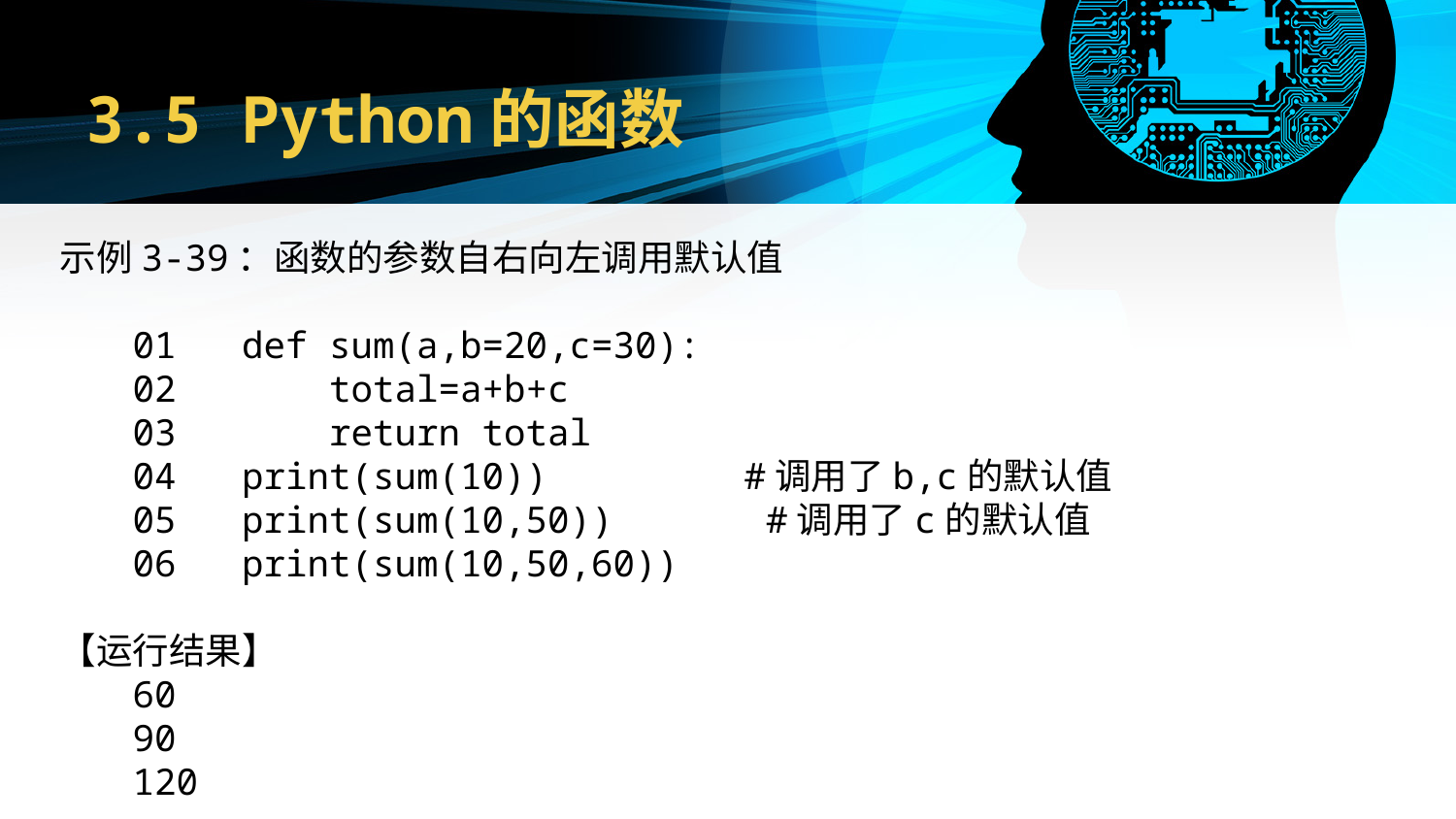

# 3.5 Python的函数
示例3-39：函数的参数自右向左调用默认值

01   def sum(a,b=20,c=30):
02       total=a+b+c
03       return total
04   print(sum(10))         #调用了b,c的默认值
05   print(sum(10,50))       #调用了c的默认值
06   print(sum(10,50,60))

【运行结果】
60
90
120